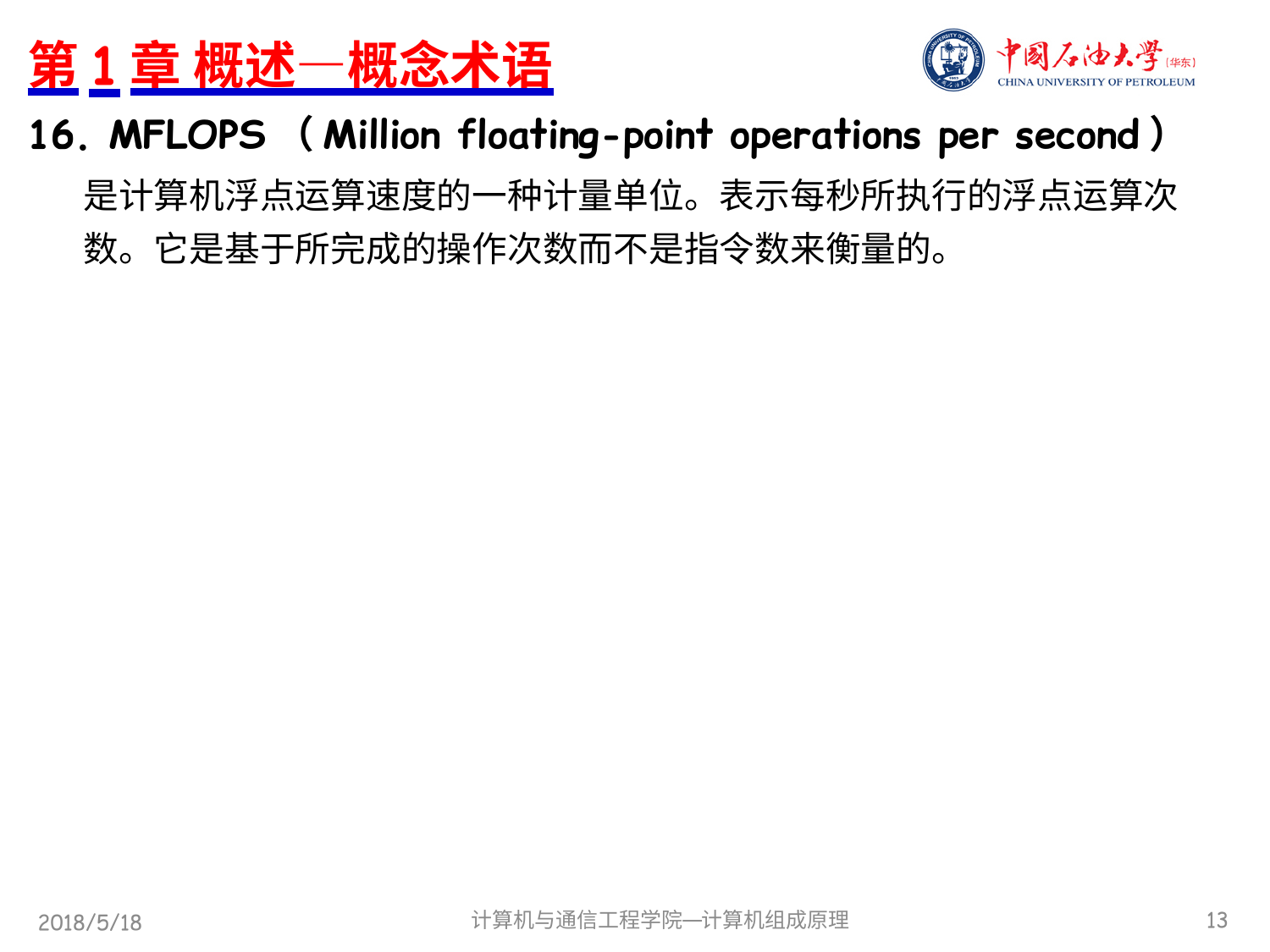

# 第1章 概述—概念术语
16. MFLOPS（Million floating-point operations per second）
是计算机浮点运算速度的一种计量单位。表示每秒所执行的浮点运算次数。它是基于所完成的操作次数而不是指令数来衡量的。

计算机与通信工程学院—计算机组成原理
13
2018/5/18